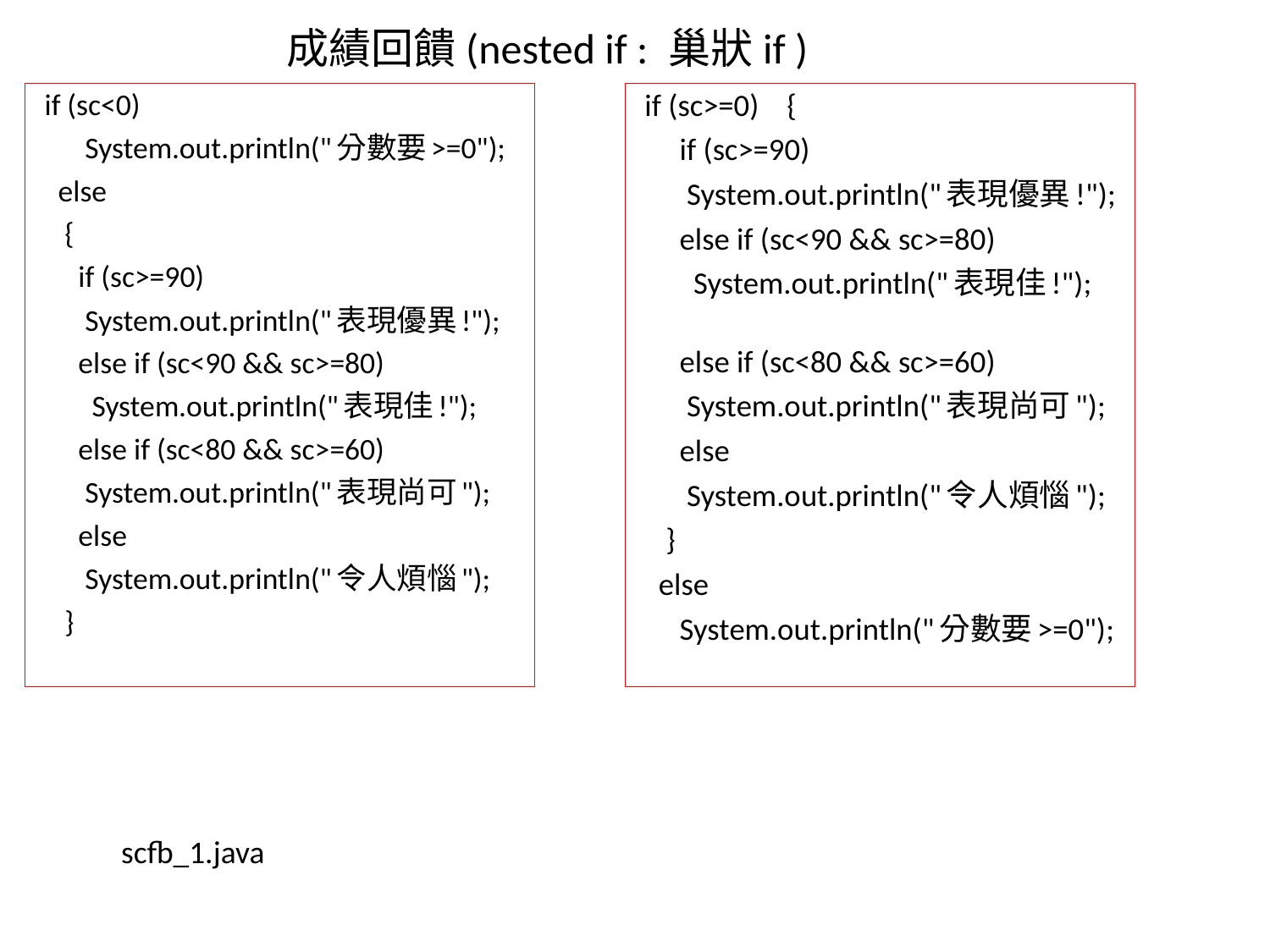

# 成績回饋(nested if : 巢狀if )
 if (sc<0)
       System.out.println("分數要>=0");
   else
    {
      if (sc>=90)
       System.out.println("表現優異!");
      else if (sc<90 && sc>=80)
        System.out.println("表現佳!");
      else if (sc<80 && sc>=60)
       System.out.println("表現尚可");
      else
       System.out.println("令人煩惱");
    }
 if (sc>=0)    {
      if (sc>=90)
       System.out.println("表現優異!");
      else if (sc<90 && sc>=80)
        System.out.println("表現佳!");
      else if (sc<80 && sc>=60)
       System.out.println("表現尚可");
      else
       System.out.println("令人煩惱");
    }
   else
      System.out.println("分數要>=0");
scfb_1.java